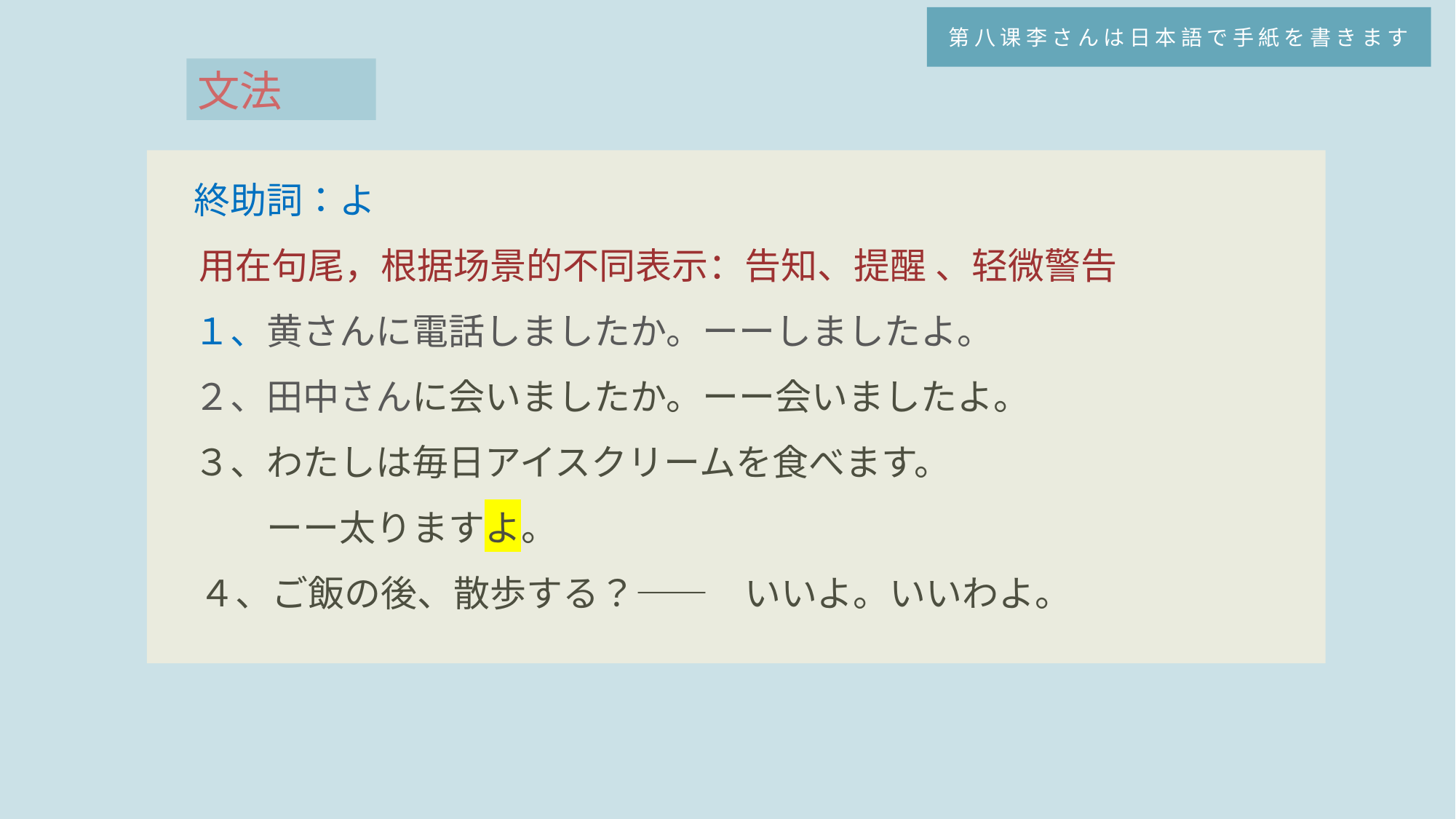

第八课李さんは日本語で手紙を書きます
文法
　終助詞：よ
    用在句尾，根据场景的不同表示：告知、提醒 、轻微警告
　１、黄さんに電話しましたか。ーーしましたよ。
　２、田中さんに会いましたか。ーー会いましたよ。
　３、わたしは毎日アイスクリームを食べます。
　　　ーー太りますよ。
    ４、ご飯の後、散歩する？——　いいよ。いいわよ。